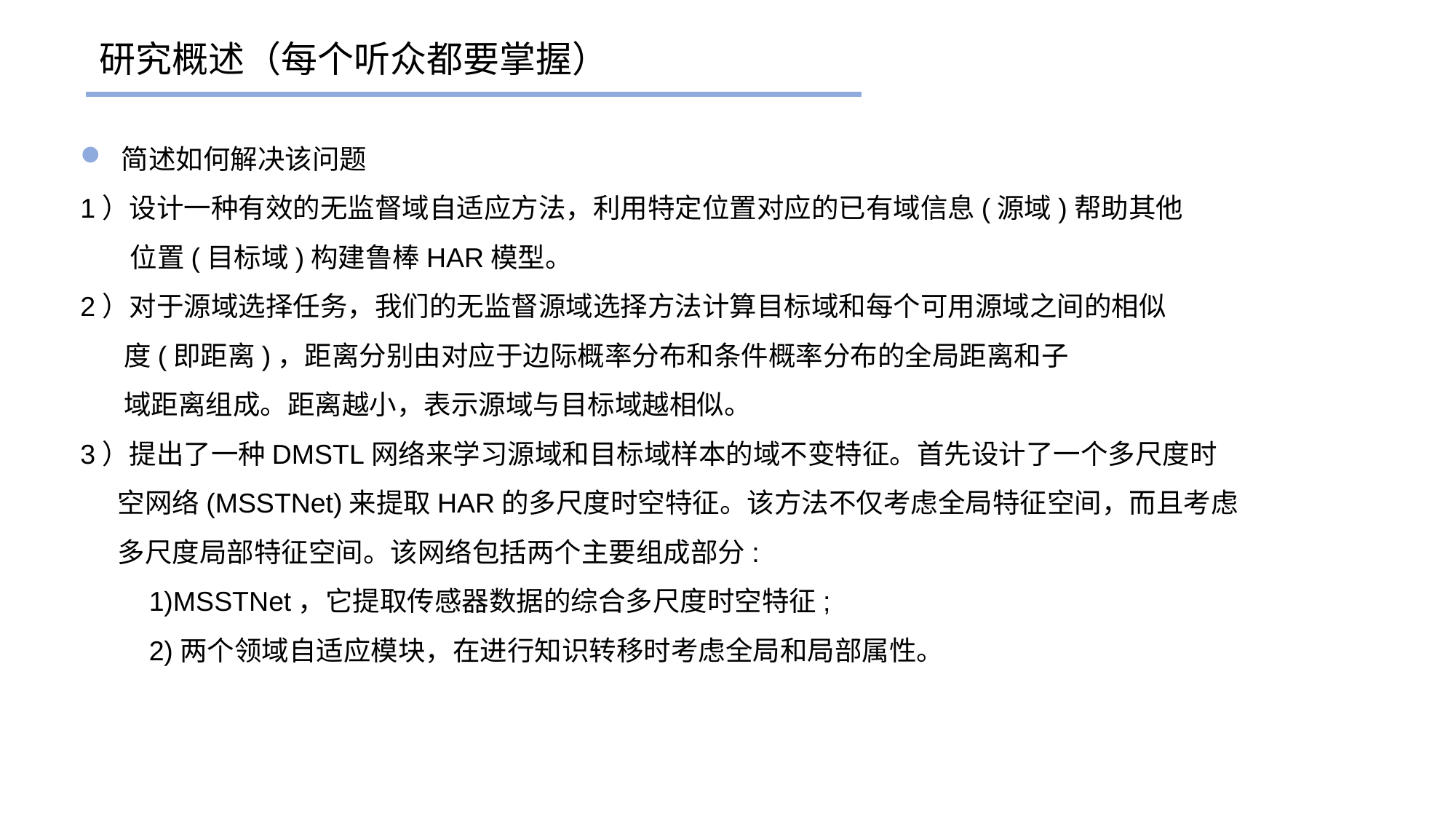

研究概述（每个听众都要掌握）
简述如何解决该问题
1）设计一种有效的无监督域自适应方法，利用特定位置对应的已有域信息(源域)帮助其他
       位置(目标域)构建鲁棒HAR模型。
2）对于源域选择任务，我们的无监督源域选择方法计算目标域和每个可用源域之间的相似
      度(即距离)，距离分别由对应于边际概率分布和条件概率分布的全局距离和子
      域距离组成。距离越小，表示源域与目标域越相似。
3）提出了一种DMSTL网络来学习源域和目标域样本的域不变特征。首先设计了一个多尺度时
     空网络(MSSTNet)来提取HAR的多尺度时空特征。该方法不仅考虑全局特征空间，而且考虑
     多尺度局部特征空间。该网络包括两个主要组成部分:
         1)MSSTNet，它提取传感器数据的综合多尺度时空特征;
         2)两个领域自适应模块，在进行知识转移时考虑全局和局部属性。